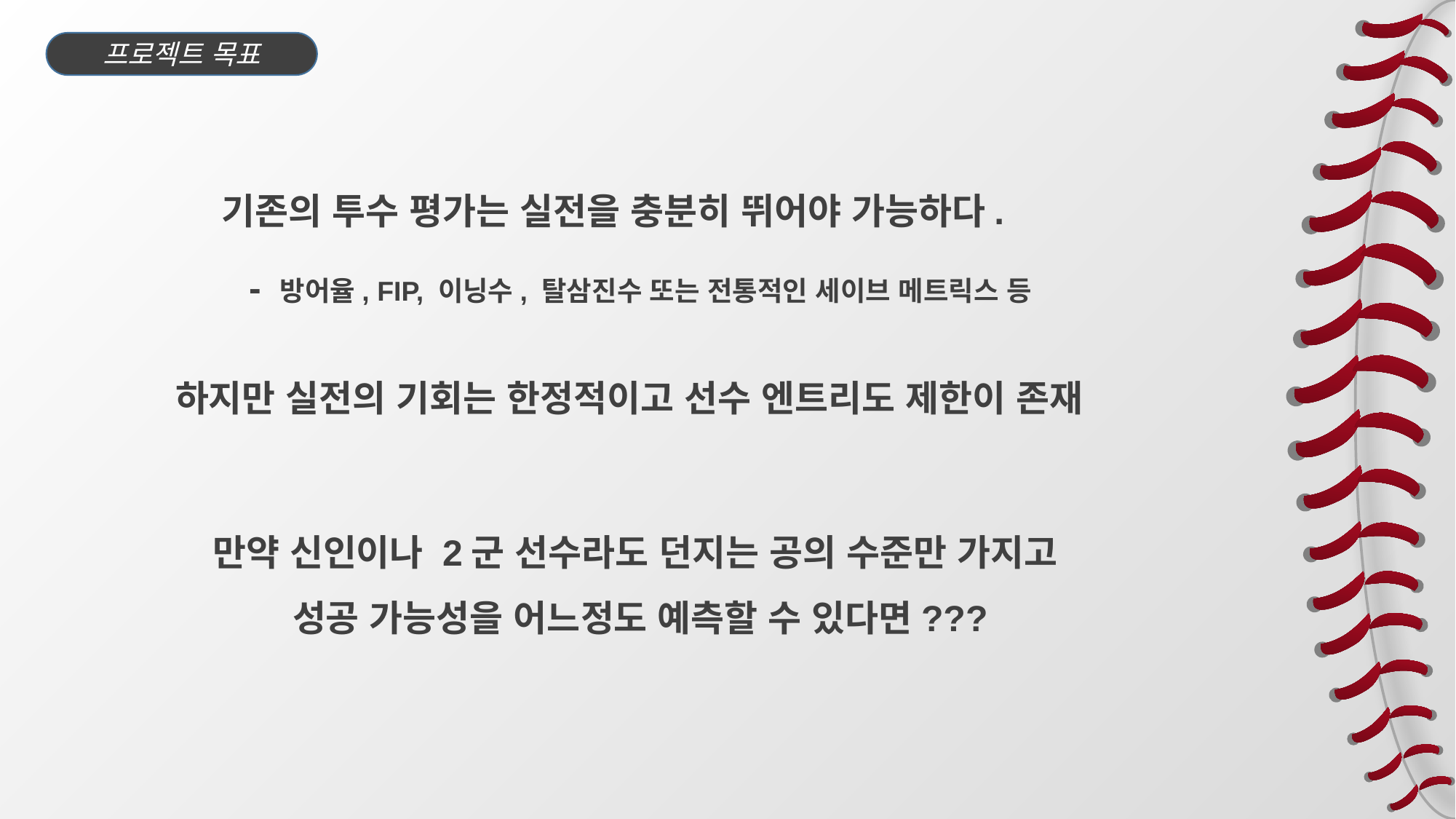

프로젝트 목표
기존의 투수 평가는 실전을 충분히 뛰어야 가능하다.
- 방어율, FIP, 이닝수, 탈삼진수 또는 전통적인 세이브 메트릭스 등
하지만 실전의 기회는 한정적이고 선수 엔트리도 제한이 존재
만약 신인이나 2군 선수라도 던지는 공의 수준만 가지고
성공 가능성을 어느정도 예측할 수 있다면???